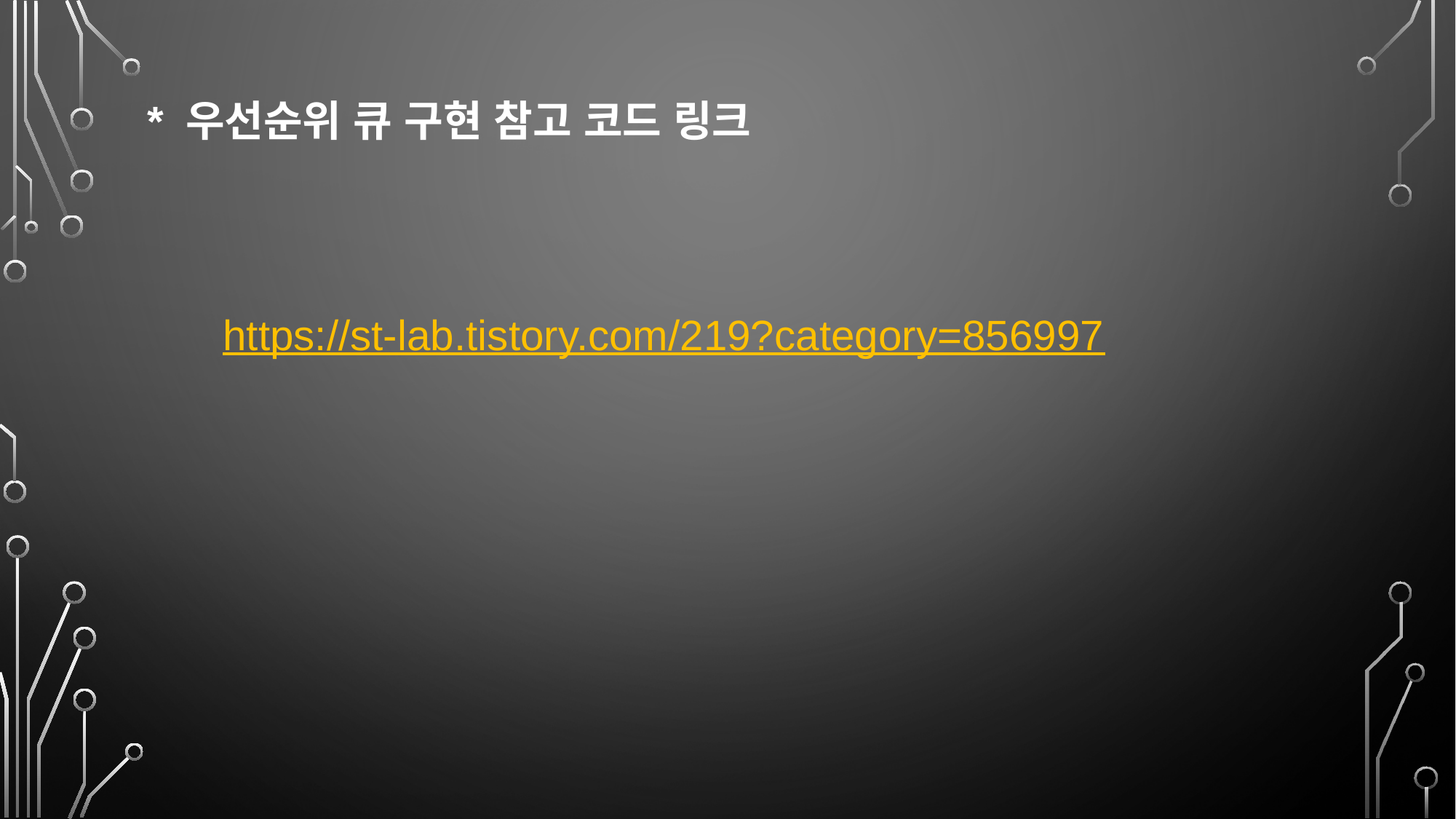

* 우선순위 큐 구현 참고 코드 링크
https://st-lab.tistory.com/219?category=856997